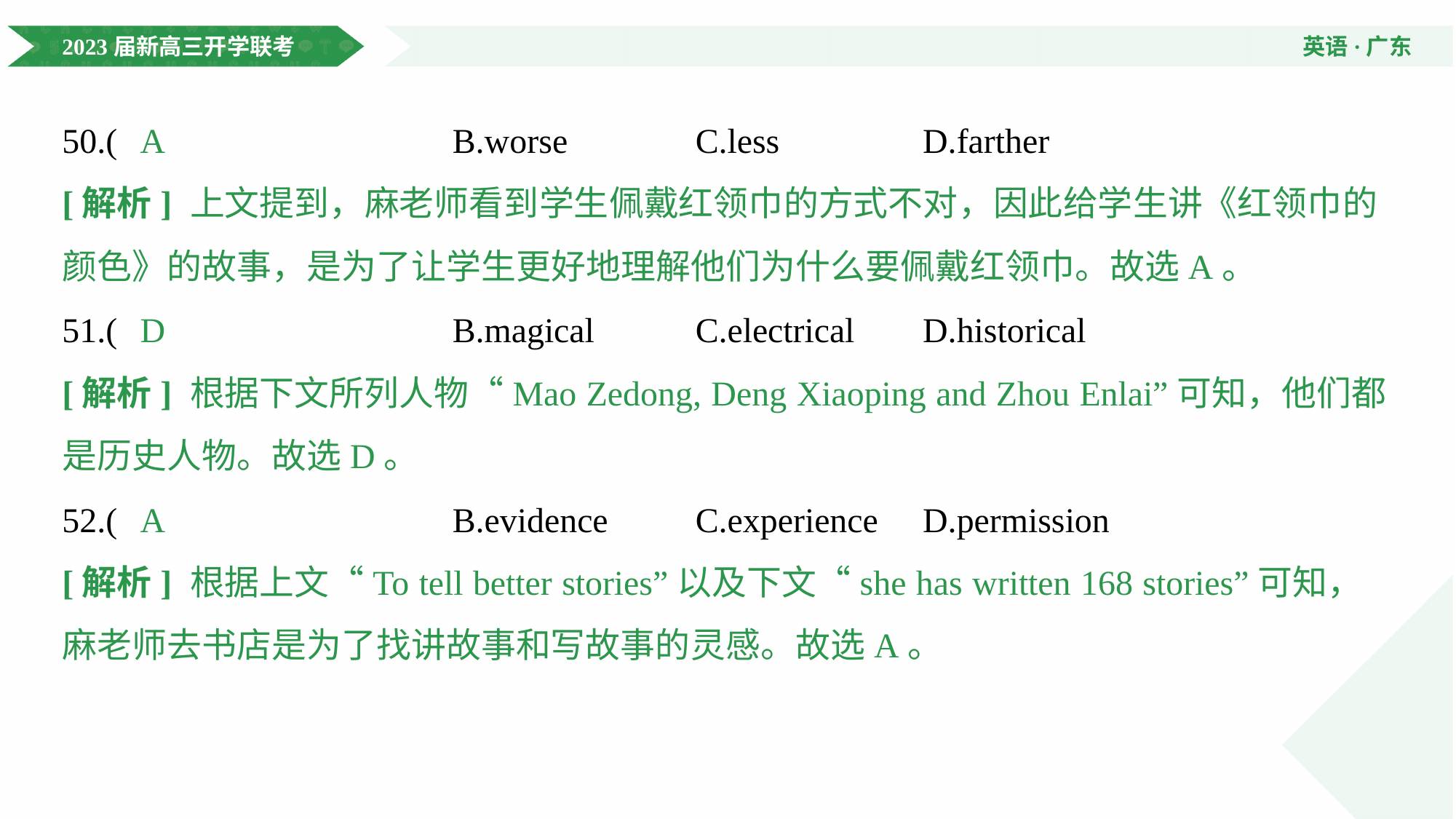

50.( @64@   )A.better	B.worse	C.less	D.farther
A
[解析] 上文提到，麻老师看到学生佩戴红领巾的方式不对，因此给学生讲《红领巾的颜色》的故事，是为了让学生更好地理解他们为什么要佩戴红领巾。故选A。
51.( @66@   )A.musical	B.magical	C.electrical	D.historical
D
[解析] 根据下文所列人物“Mao Zedong, Deng Xiaoping and Zhou Enlai”可知，他们都是历史人物。故选D。
52.( @68@   )A.inspiration	B.evidence	C.experience	D.permission
A
[解析] 根据上文“To tell better stories”以及下文“she has written 168 stories”可知，麻老师去书店是为了找讲故事和写故事的灵感。故选A。